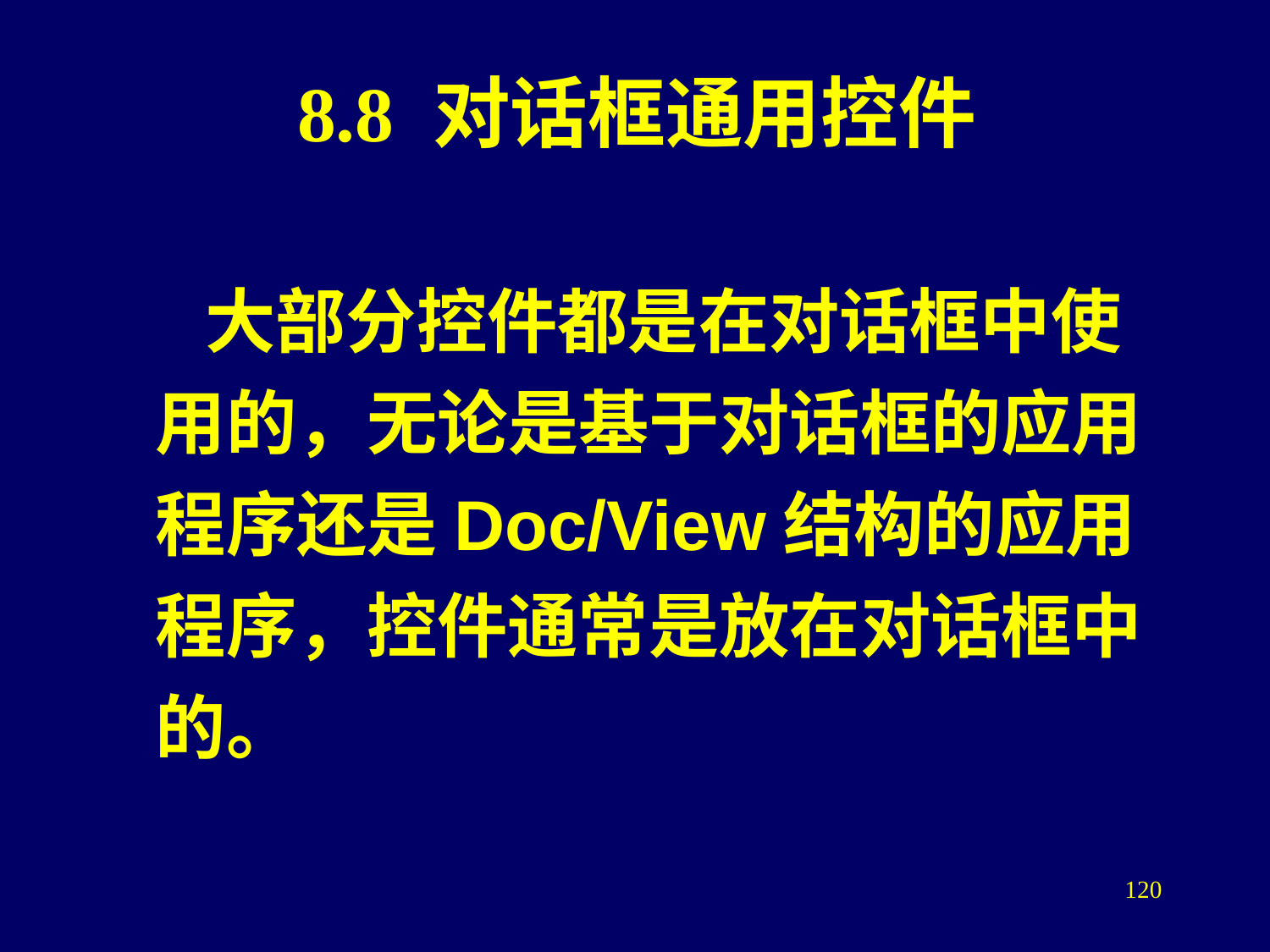

# 8.8 对话框通用控件
     大部分控件都是在对话框中使用的，无论是基于对话框的应用程序还是Doc/View结构的应用程序，控件通常是放在对话框中的。
120